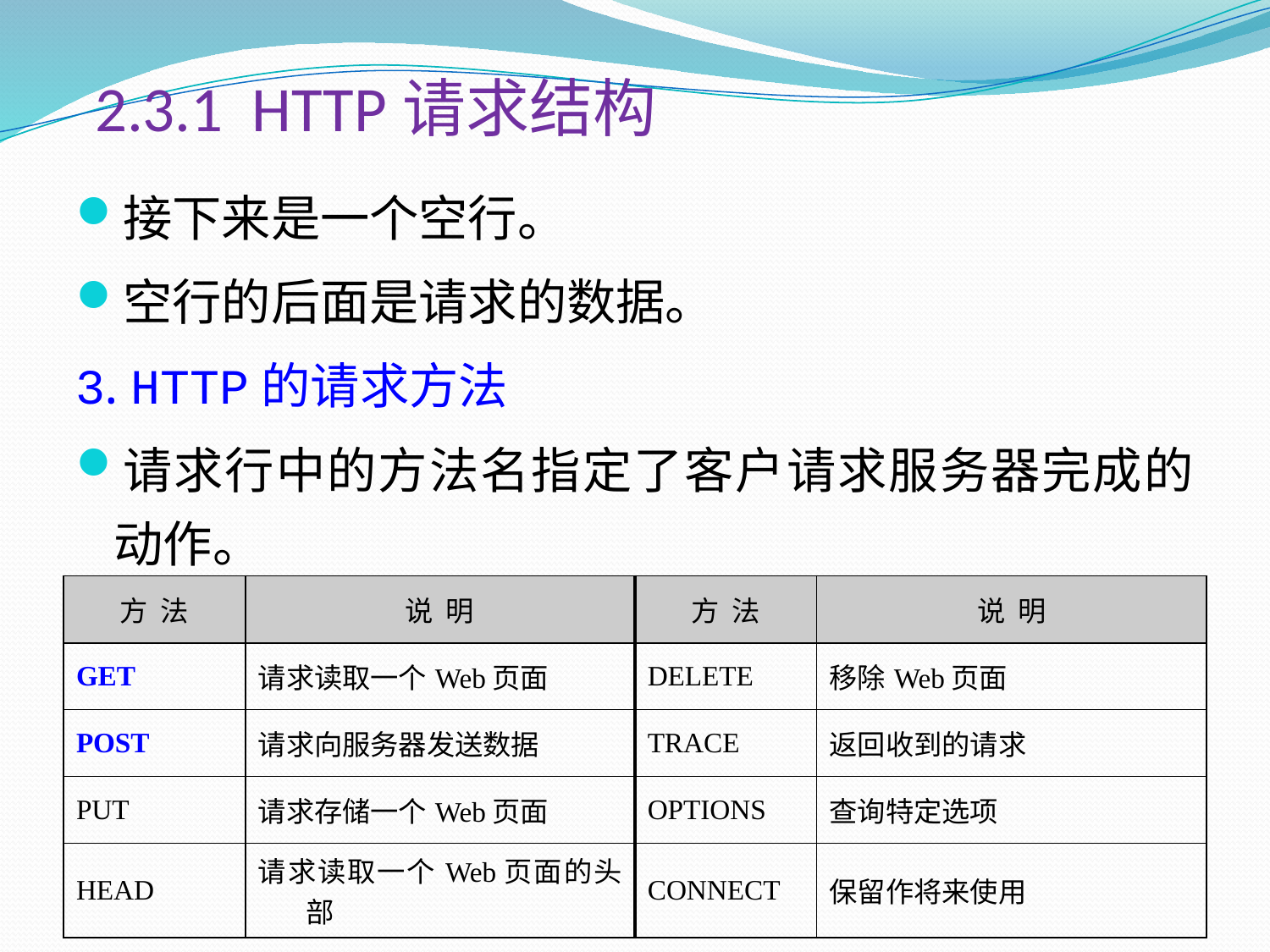

# 2.3.1  HTTP请求结构
接下来是一个空行。
空行的后面是请求的数据。
3. HTTP的请求方法
请求行中的方法名指定了客户请求服务器完成的动作。
| 方 法 | 说 明 | 方 法 | 说 明 |
| --- | --- | --- | --- |
| GET | 请求读取一个Web页面 | DELETE | 移除Web页面 |
| POST | 请求向服务器发送数据 | TRACE | 返回收到的请求 |
| PUT | 请求存储一个Web页面 | OPTIONS | 查询特定选项 |
| HEAD | 请求读取一个Web页面的头部 | CONNECT | 保留作将来使用 |